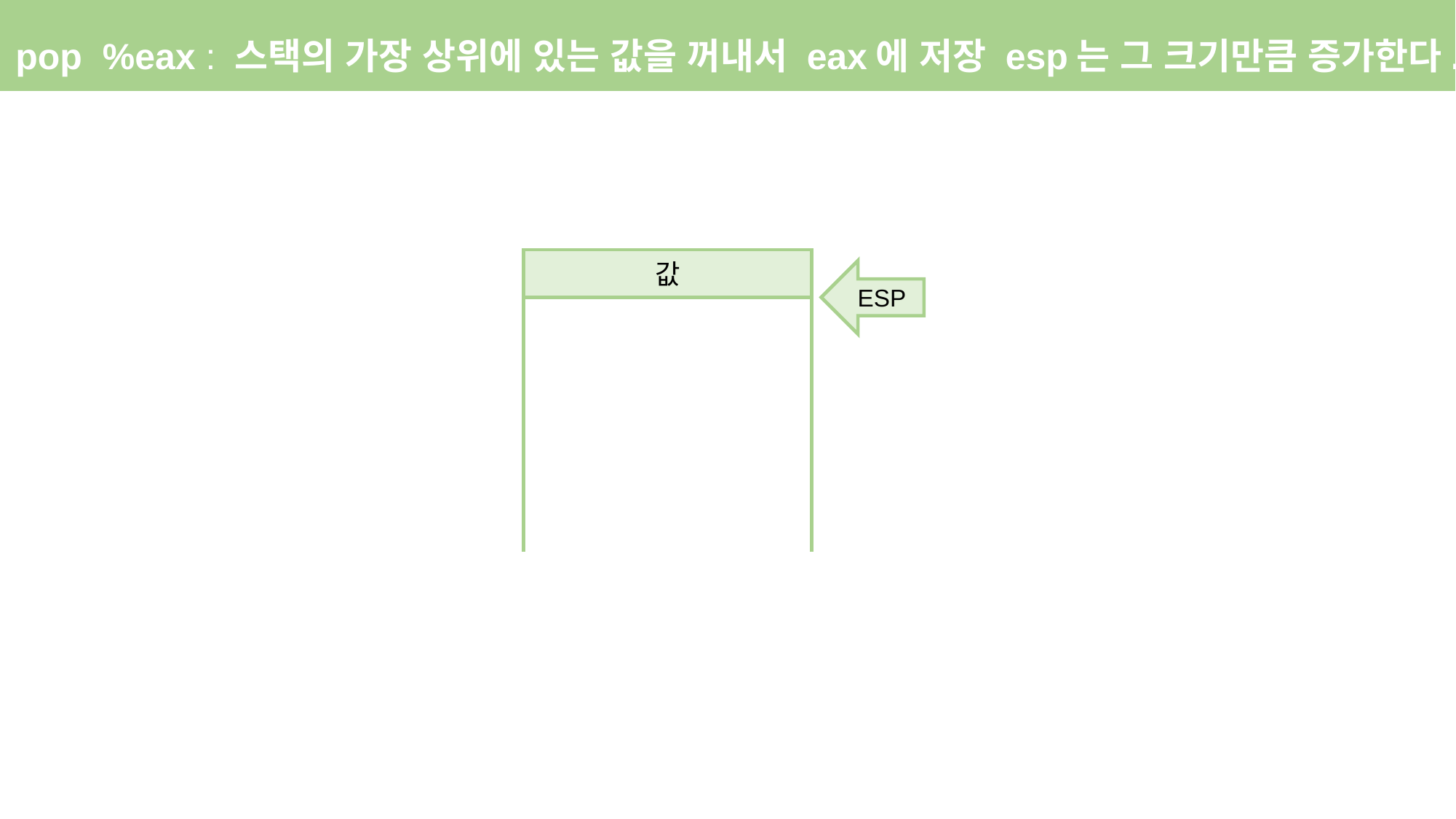

pop  %eax : 스택의 가장 상위에 있는 값을 꺼내서 eax에 저장 esp는 그 크기만큼 증가한다.
값

ESP